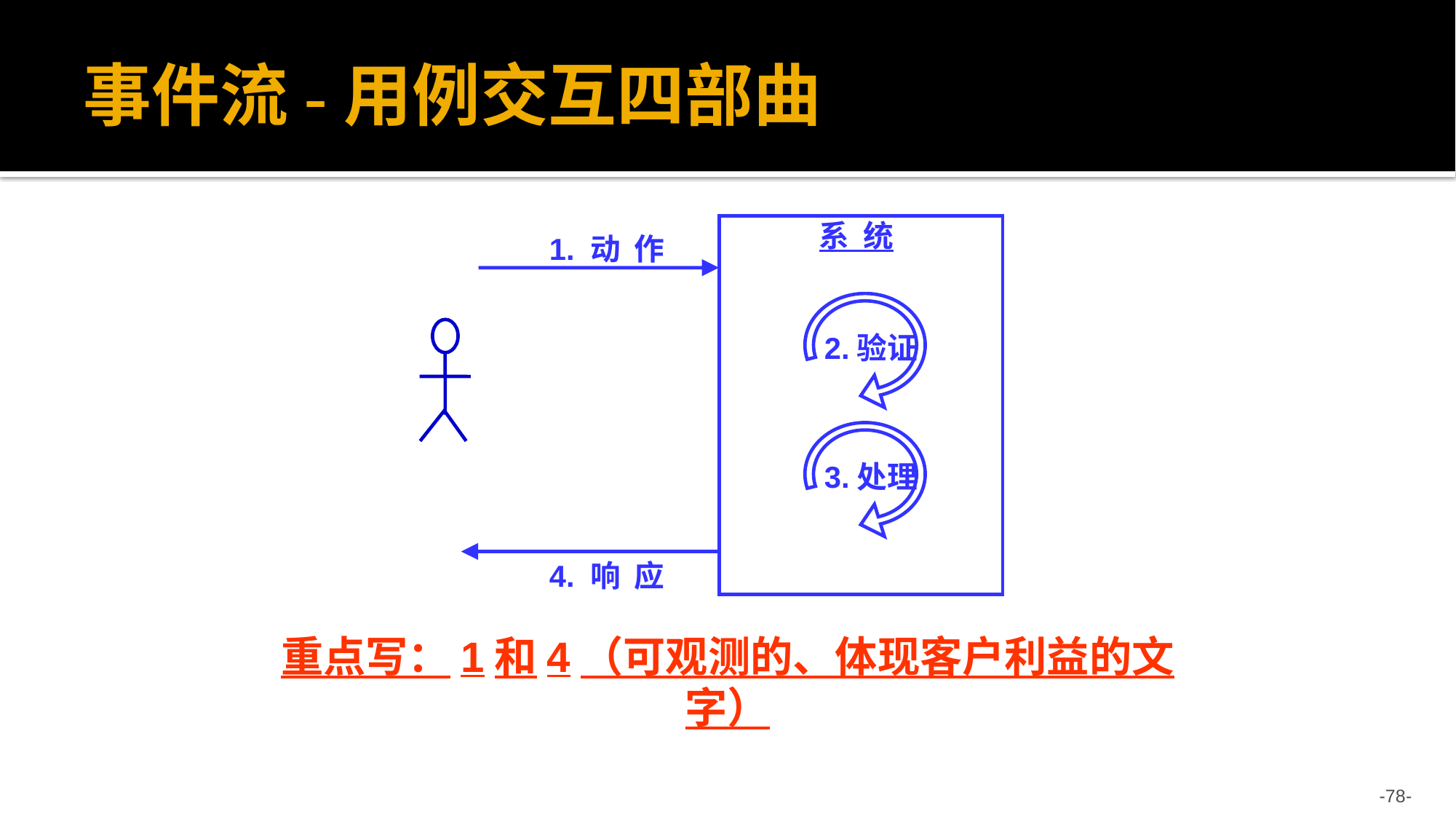

# 事件流-用例交互四部曲
系  统

1. 动  作

2.验证

3.处理

4. 响  应
重点写：1和4（可观测的、体现客户利益的文字）
-78-